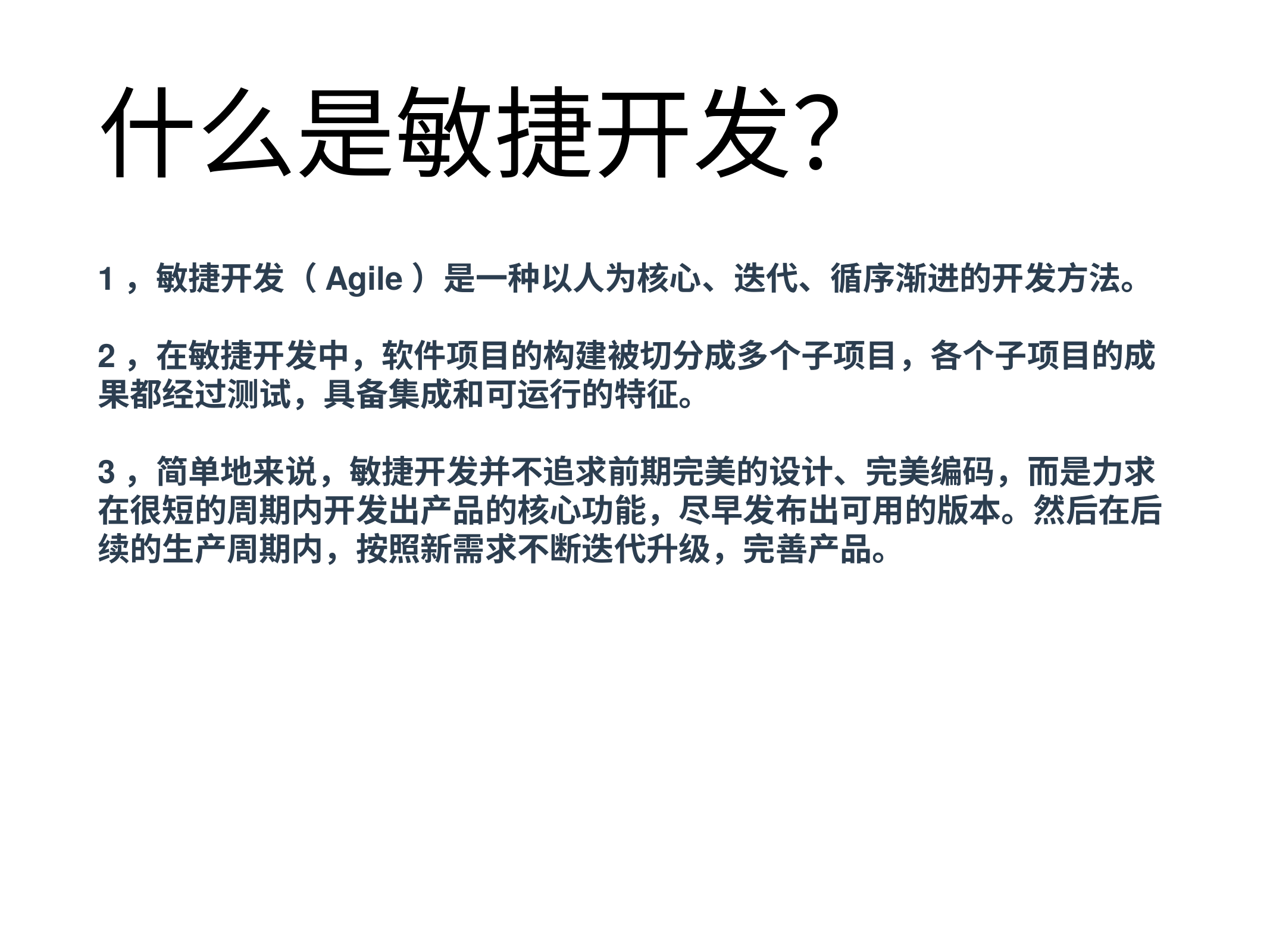

1，敏捷开发（Agile）是一种以人为核心、迭代、循序渐进的开发方法。

2，在敏捷开发中，软件项目的构建被切分成多个子项目，各个子项目的成果都经过测试，具备集成和可运行的特征。

3，简单地来说，敏捷开发并不追求前期完美的设计、完美编码，而是力求在很短的周期内开发出产品的核心功能，尽早发布出可用的版本。然后在后续的生产周期内，按照新需求不断迭代升级，完善产品。
# 什么是敏捷开发？